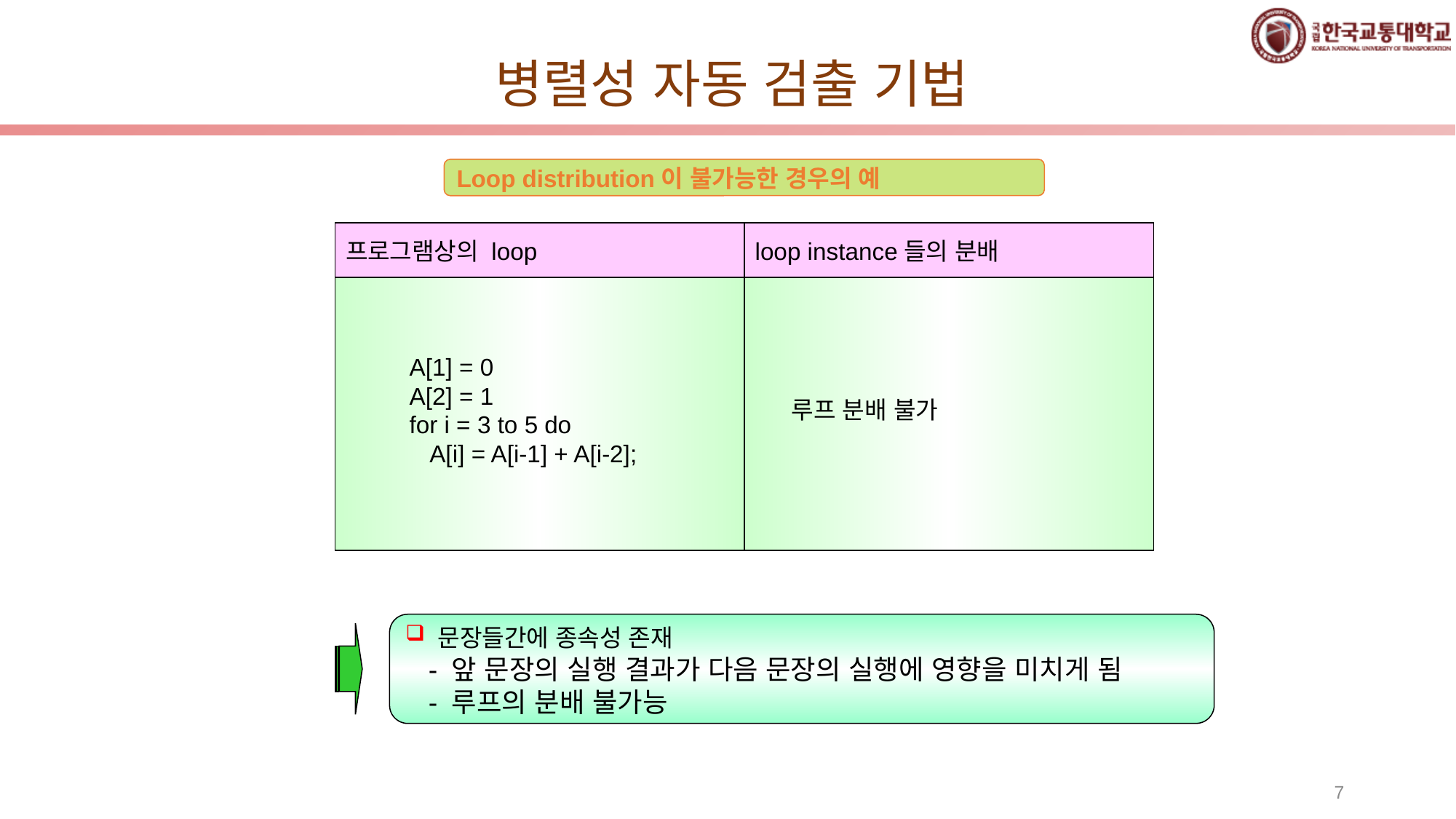

병렬성 자동 검출 기법
Loop distribution이 불가능한 경우의 예
프로그램상의 loop
loop instance들의 분배

A[1] = 0
A[2] = 1
for i = 3 to 5 do
   A[i] = A[i-1] + A[i-2];
루프 분배 불가
 문장들간에 종속성 존재
   - 앞 문장의 실행 결과가 다음 문장의 실행에 영향을 미치게 됨
   - 루프의 분배 불가능

7